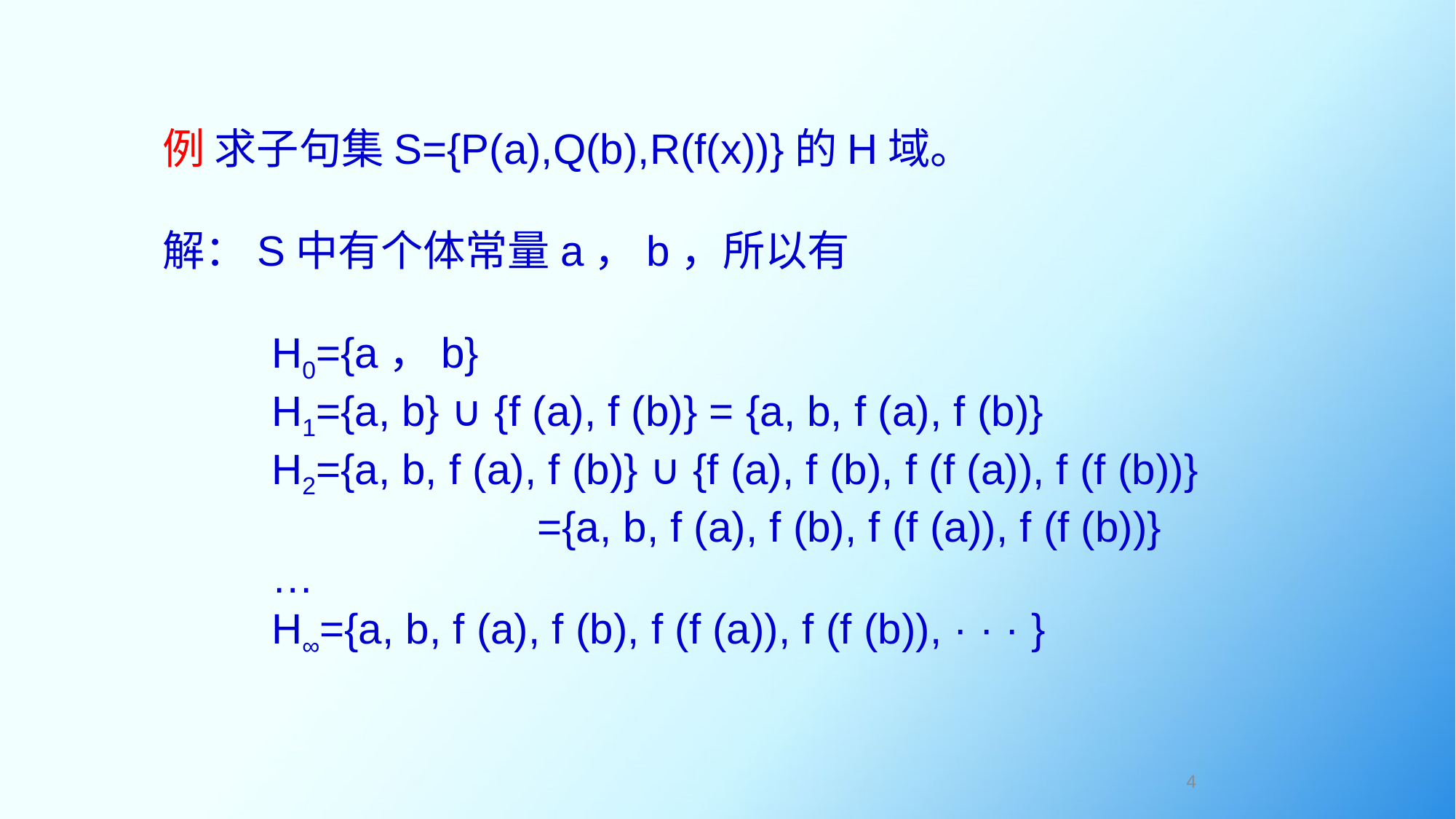

例 求子句集S={P(a),Q(b),R(f(x))}的H域。

解：S中有个体常量a，b，所以有

	H0={a，b}
	H1={a, b} ∪ {f (a), f (b)} = {a, b, f (a), f (b)}
	H2={a, b, f (a), f (b)} ∪ {f (a), f (b), f (f (a)), f (f (b))}	  	 	    ={a, b, f (a), f (b), f (f (a)), f (f (b))}
	…
	H∞={a, b, f (a), f (b), f (f (a)), f (f (b)), · · · }
4